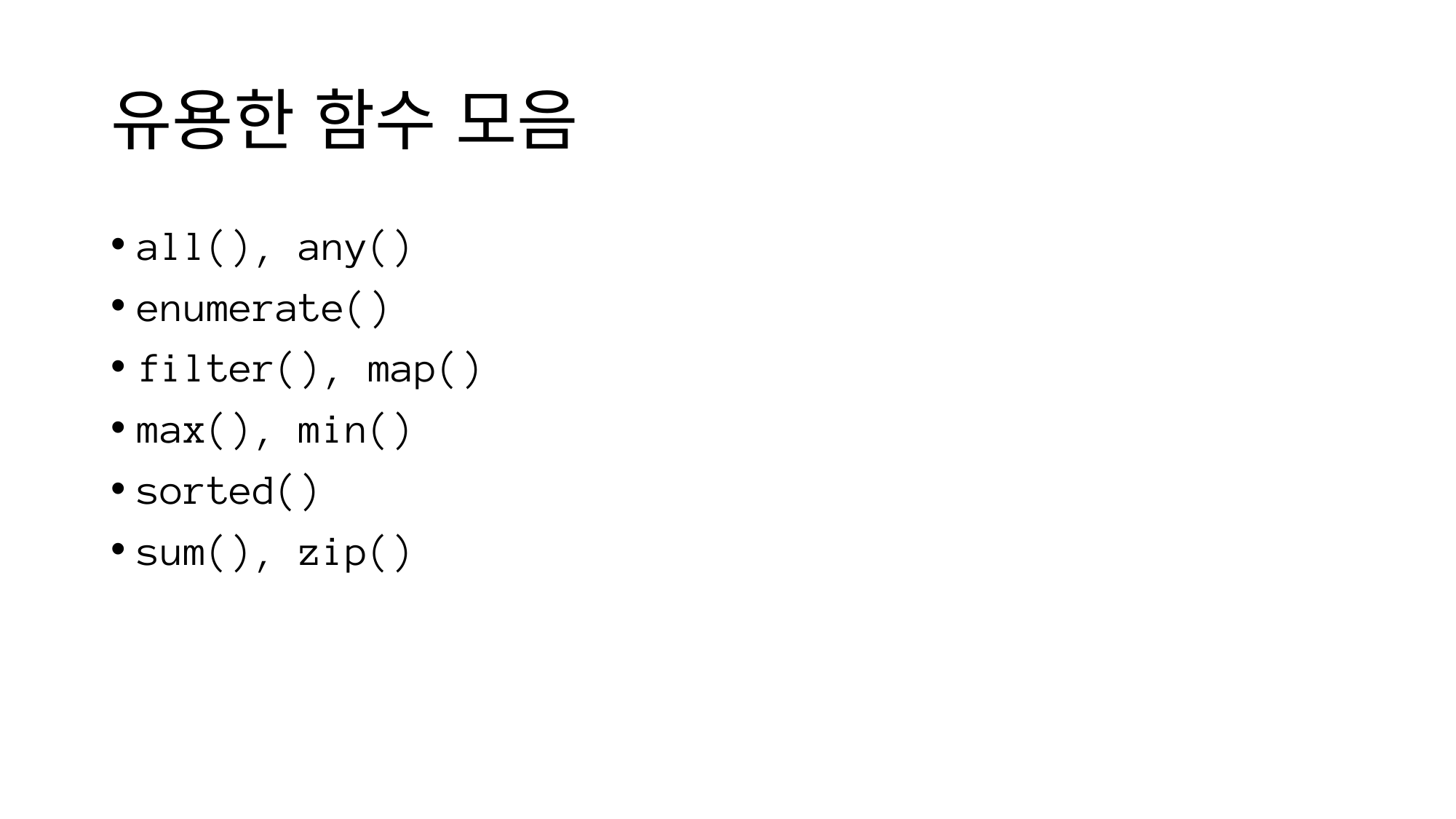

# 유용한 함수 모음
all(), any()
enumerate()
filter(), map()
max(), min()
sorted()
sum(), zip()